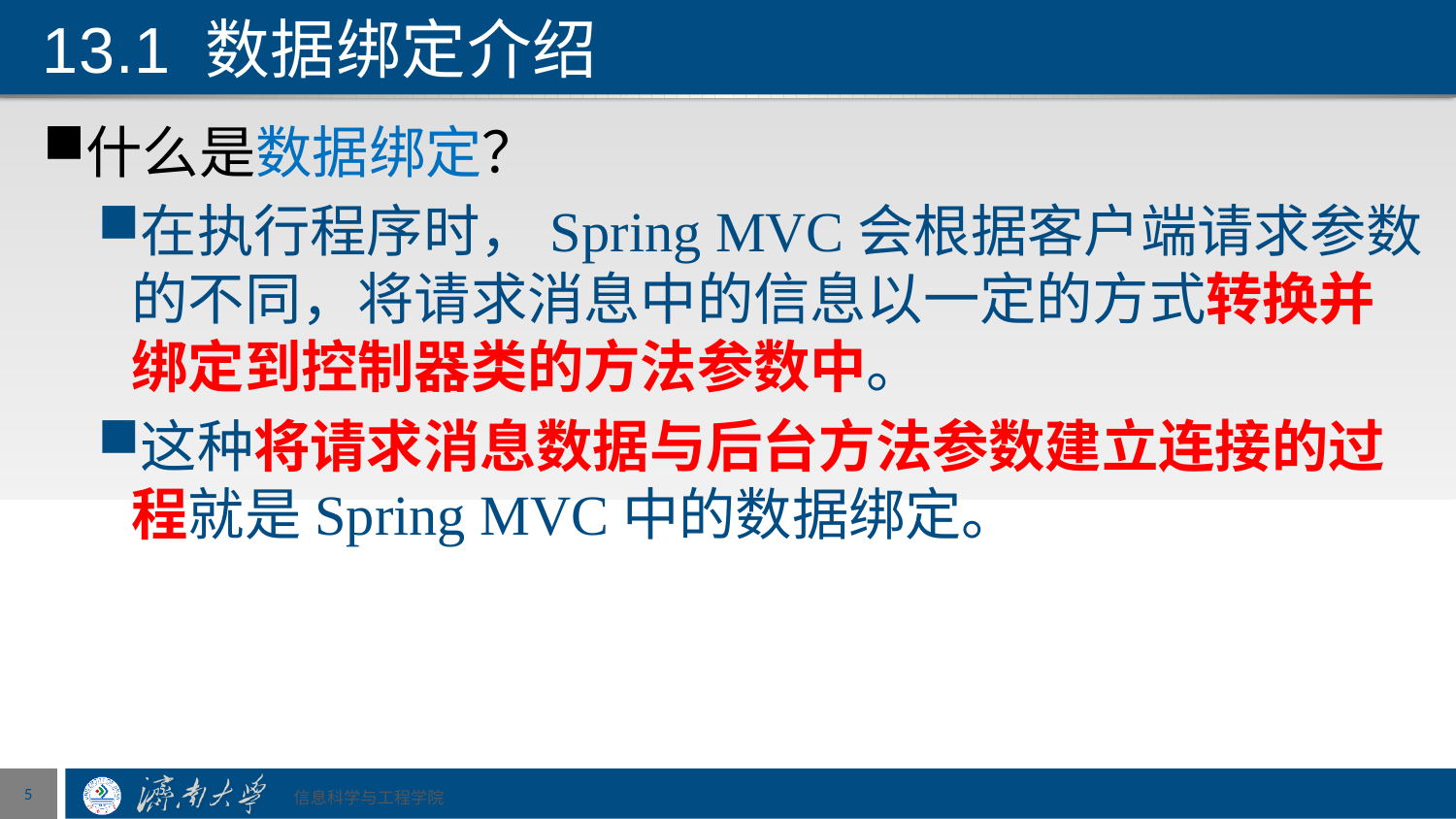

# 13.1 数据绑定介绍
什么是数据绑定？
在执行程序时，Spring MVC会根据客户端请求参数的不同，将请求消息中的信息以一定的方式转换并绑定到控制器类的方法参数中。
这种将请求消息数据与后台方法参数建立连接的过程就是Spring MVC中的数据绑定。